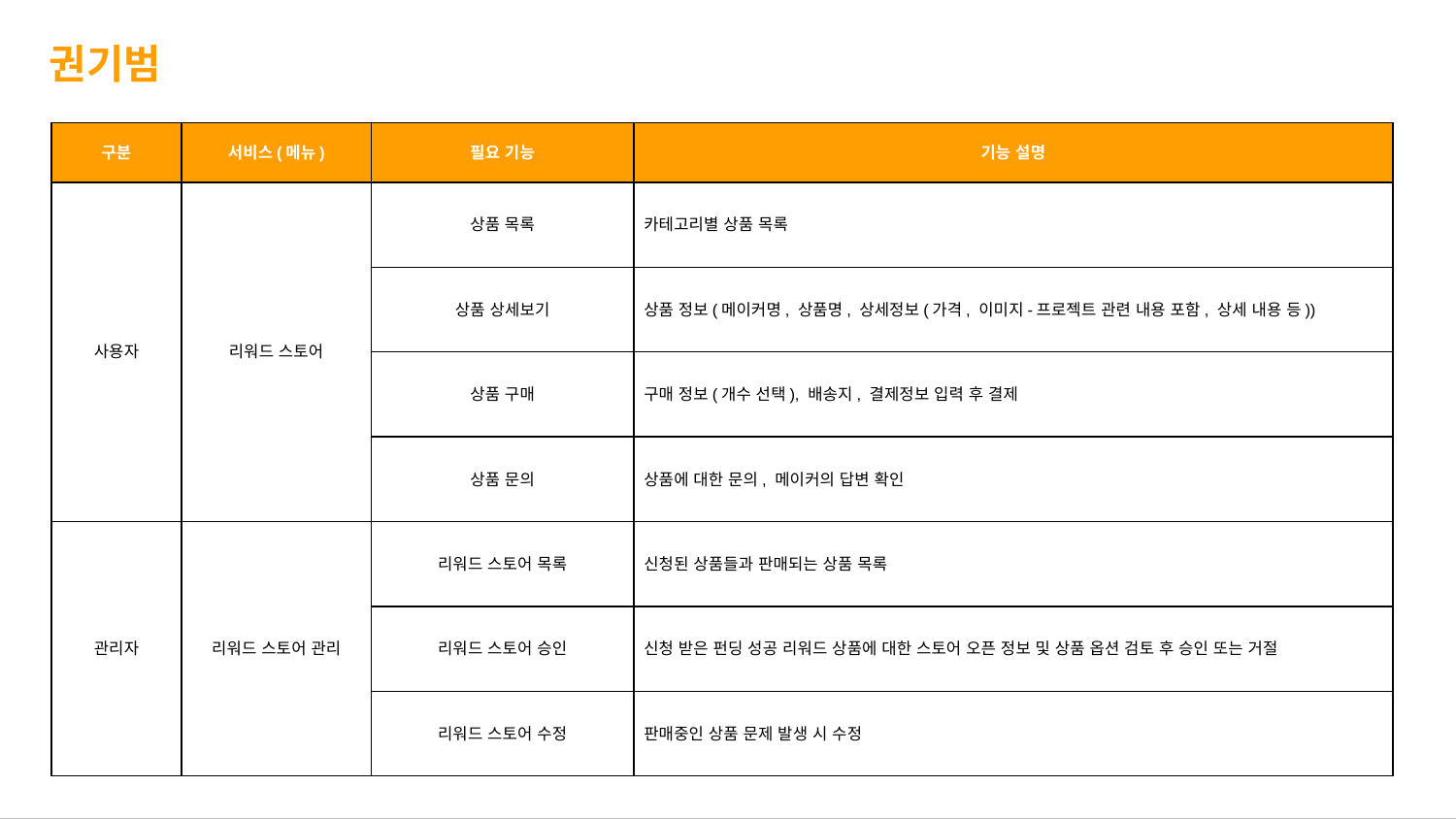

권기범
| 구분 | 서비스(메뉴) | 필요 기능 | 기능 설명 |
| --- | --- | --- | --- |
| 사용자 | 리워드 스토어 | 상품 목록 | 카테고리별 상품 목록 |
|  |  | 상품 상세보기 | 상품 정보(메이커명, 상품명, 상세정보(가격, 이미지-프로젝트 관련 내용 포함, 상세 내용 등)) |
|  |  | 상품 구매 | 구매 정보(개수 선택), 배송지, 결제정보 입력 후 결제 |
|  |  | 상품 문의 | 상품에 대한 문의, 메이커의 답변 확인 |
| 관리자 | 리워드 스토어 관리 | 리워드 스토어 목록 | 신청된 상품들과 판매되는 상품 목록 |
|  |  | 리워드 스토어 승인 | 신청 받은 펀딩 성공 리워드 상품에 대한 스토어 오픈 정보 및 상품 옵션 검토 후 승인 또는 거절 |
|  |  | 리워드 스토어 수정 | 판매중인 상품 문제 발생 시 수정 |